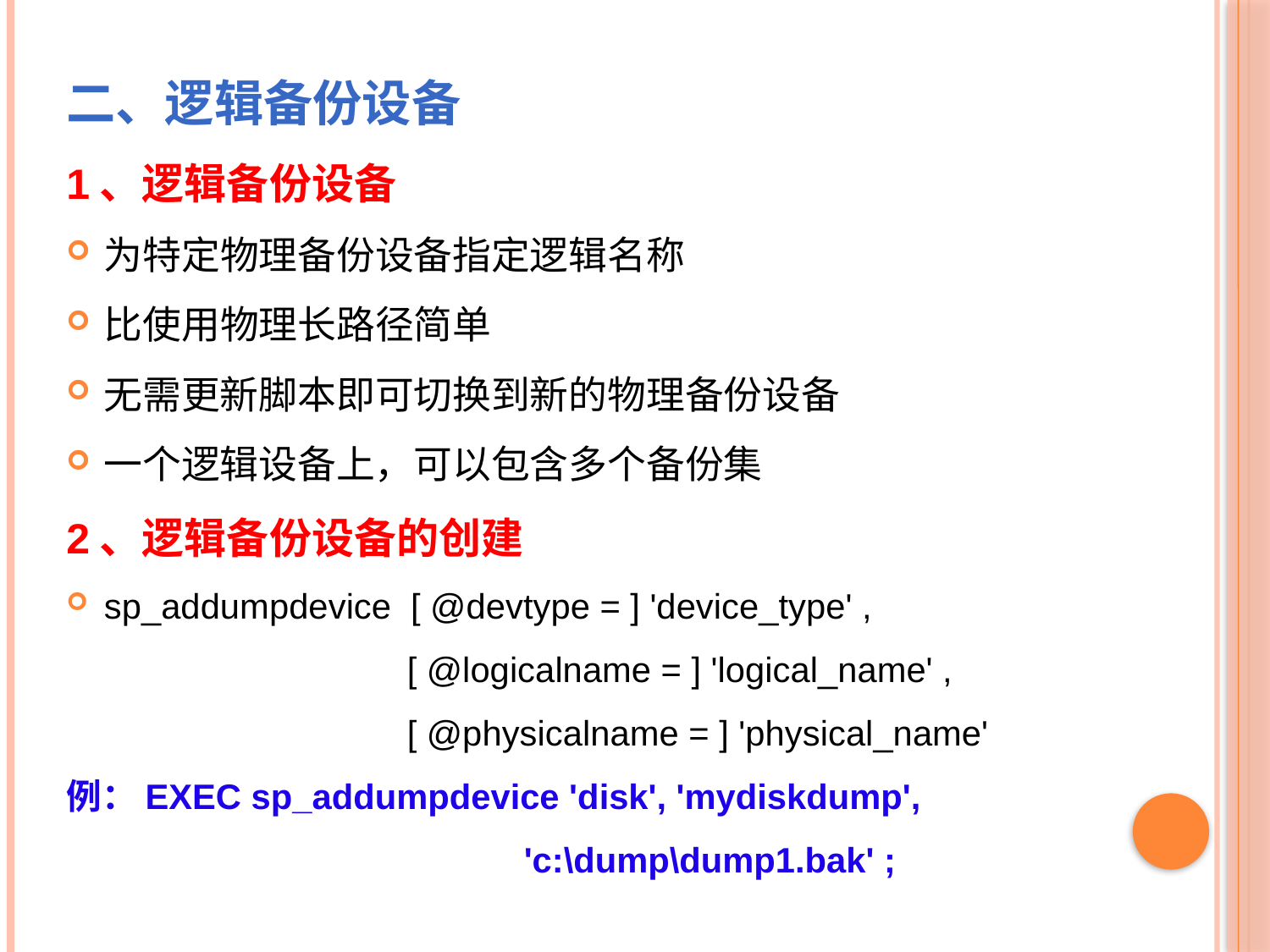

二、逻辑备份设备
1、逻辑备份设备
为特定物理备份设备指定逻辑名称
比使用物理长路径简单
无需更新脚本即可切换到新的物理备份设备
一个逻辑设备上，可以包含多个备份集
2、逻辑备份设备的创建
sp_addumpdevice  [ @devtype = ] 'device_type' ,
                                   [ @logicalname = ] 'logical_name' ,
                                   [ @physicalname = ] 'physical_name'
例：EXEC sp_addumpdevice 'disk', 'mydiskdump',
                                               'c:\dump\dump1.bak' ;